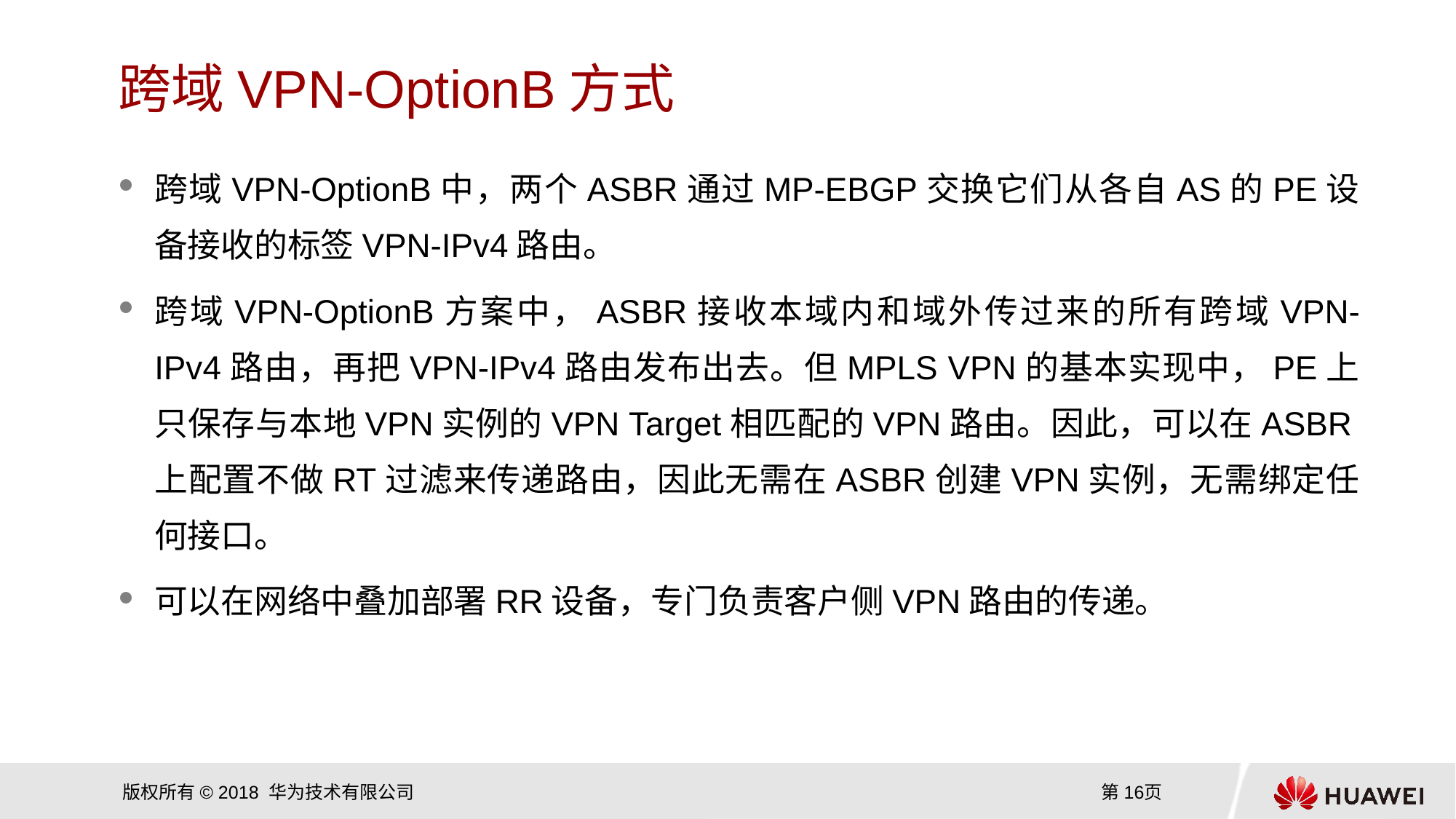

# 跨域VPN-OptionB方式
跨域VPN-OptionB中，两个ASBR通过MP-EBGP交换它们从各自AS的PE设备接收的标签VPN-IPv4路由。
跨域VPN-OptionB方案中，ASBR接收本域内和域外传过来的所有跨域VPN-IPv4路由，再把VPN-IPv4路由发布出去。但MPLS VPN的基本实现中，PE上只保存与本地VPN实例的VPN Target相匹配的VPN路由。因此，可以在ASBR上配置不做RT过滤来传递路由，因此无需在ASBR创建VPN实例，无需绑定任何接口。
可以在网络中叠加部署RR设备，专门负责客户侧VPN路由的传递。